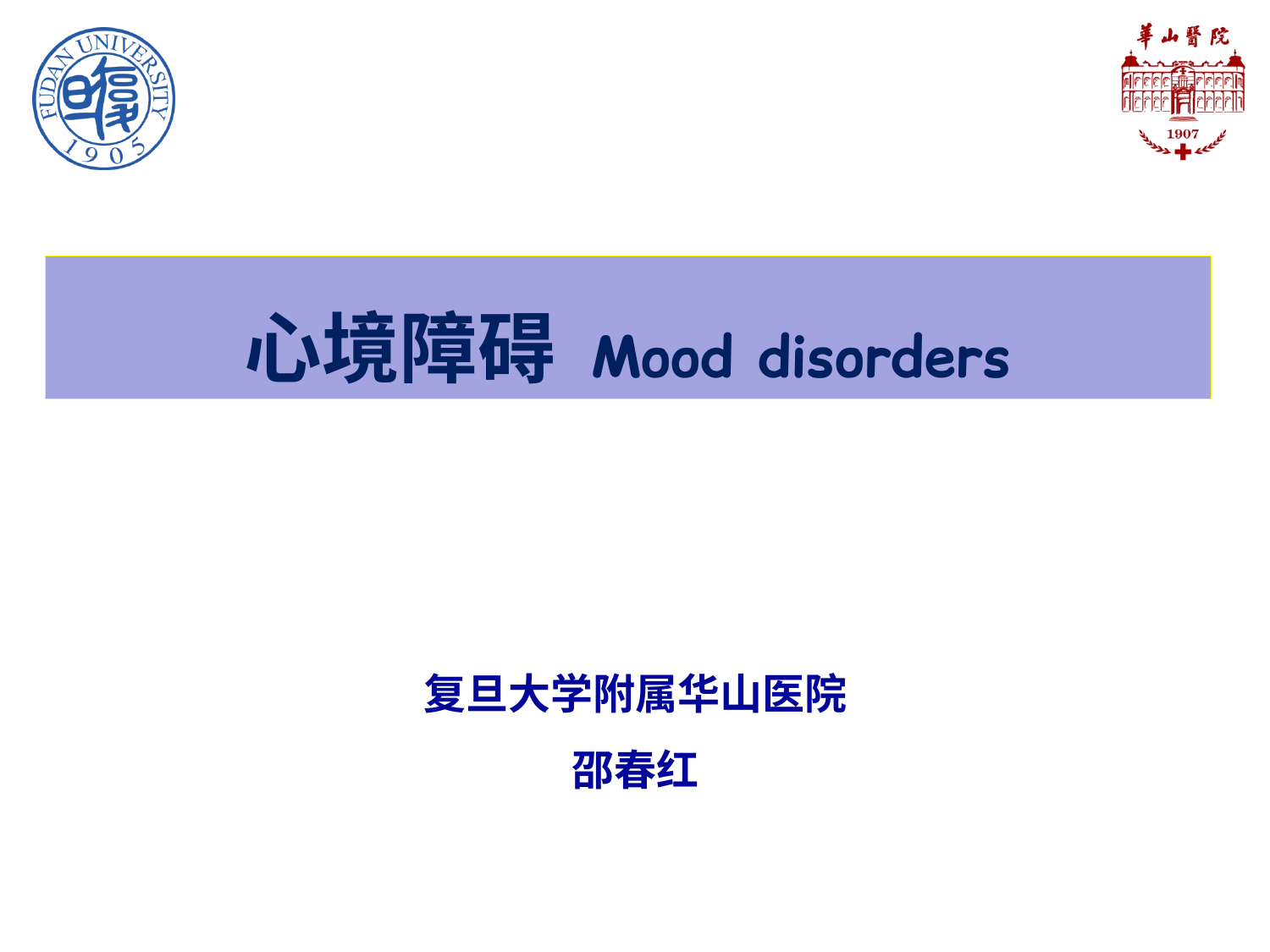

心境障碍 Mood disorders
点击添加文本
点击添加文本
点击添加文本
复旦大学附属华山医院
邵春红
点击添加文本